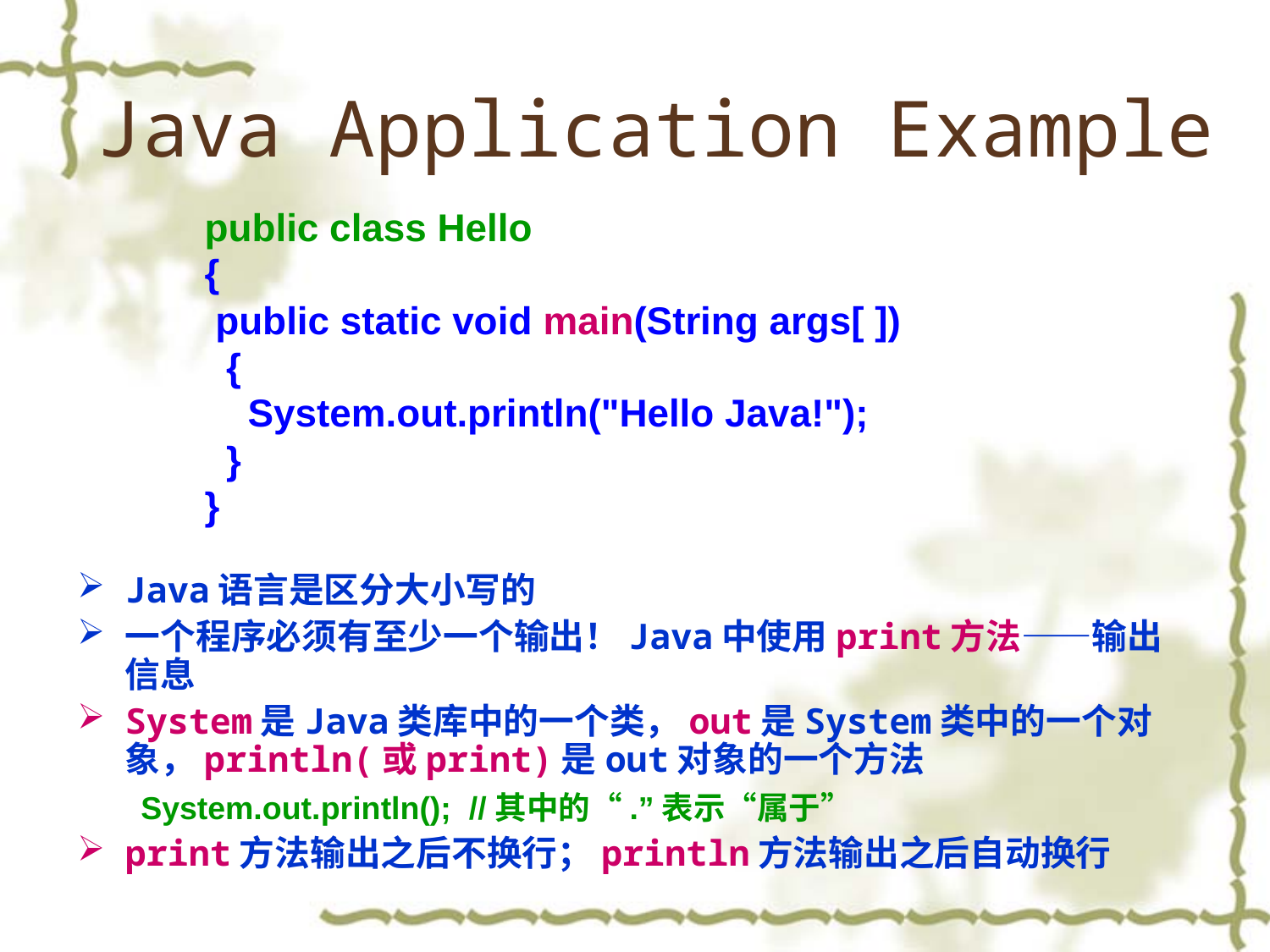

# Java Application Example
public class Hello
{
 public static void main(String args[ ])
  {
    System.out.println("Hello Java!");
  }
}
Java语言是区分大小写的
一个程序必须有至少一个输出！Java中使用print方法——输出信息
System是Java类库中的一个类，out是System类中的一个对象，println(或print)是out对象的一个方法
   System.out.println();  //其中的“.”表示“属于”
print方法输出之后不换行；println方法输出之后自动换行